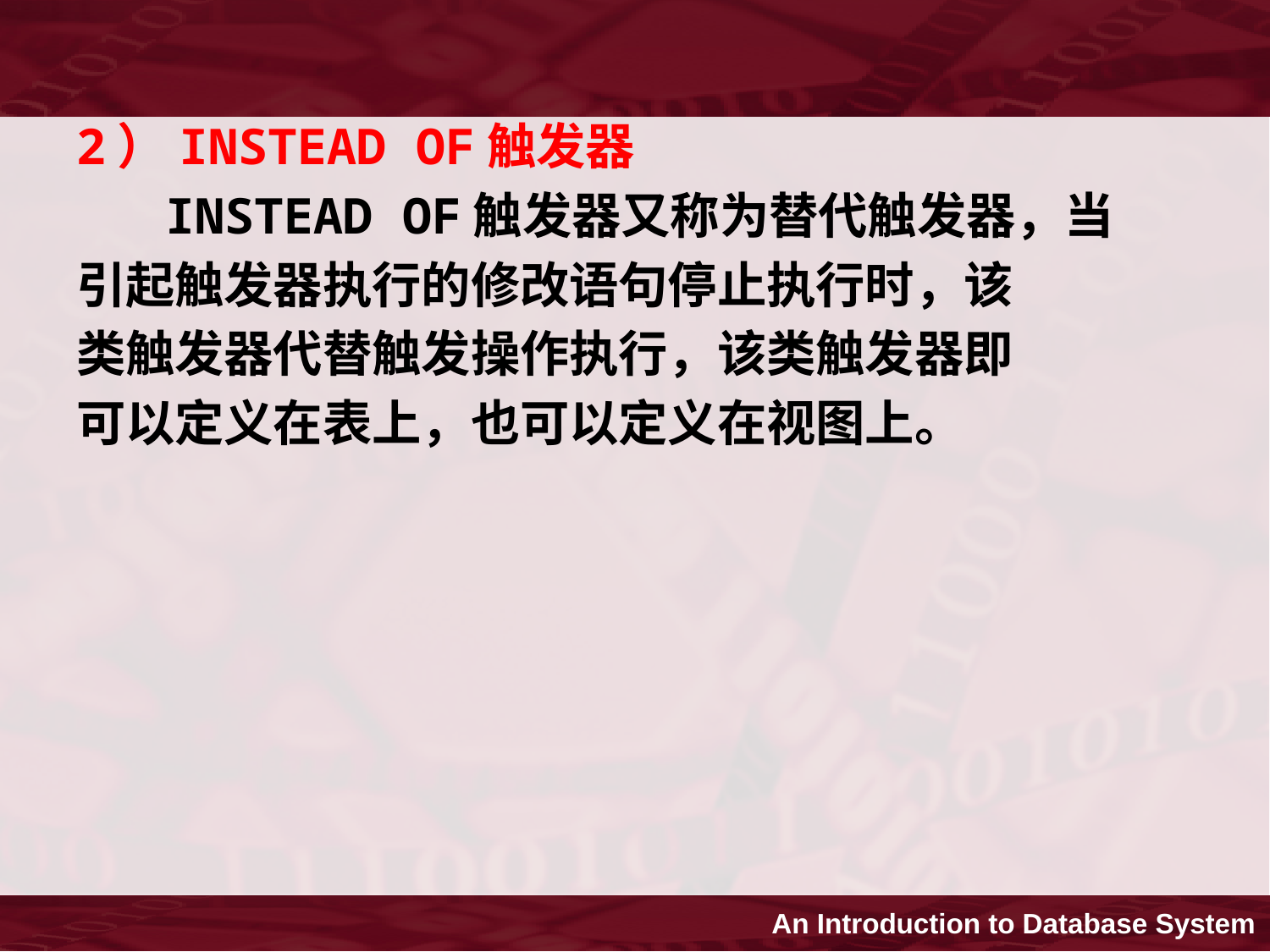

2）INSTEAD OF触发器
   INSTEAD OF触发器又称为替代触发器，当
引起触发器执行的修改语句停止执行时，该
类触发器代替触发操作执行，该类触发器即
可以定义在表上，也可以定义在视图上。